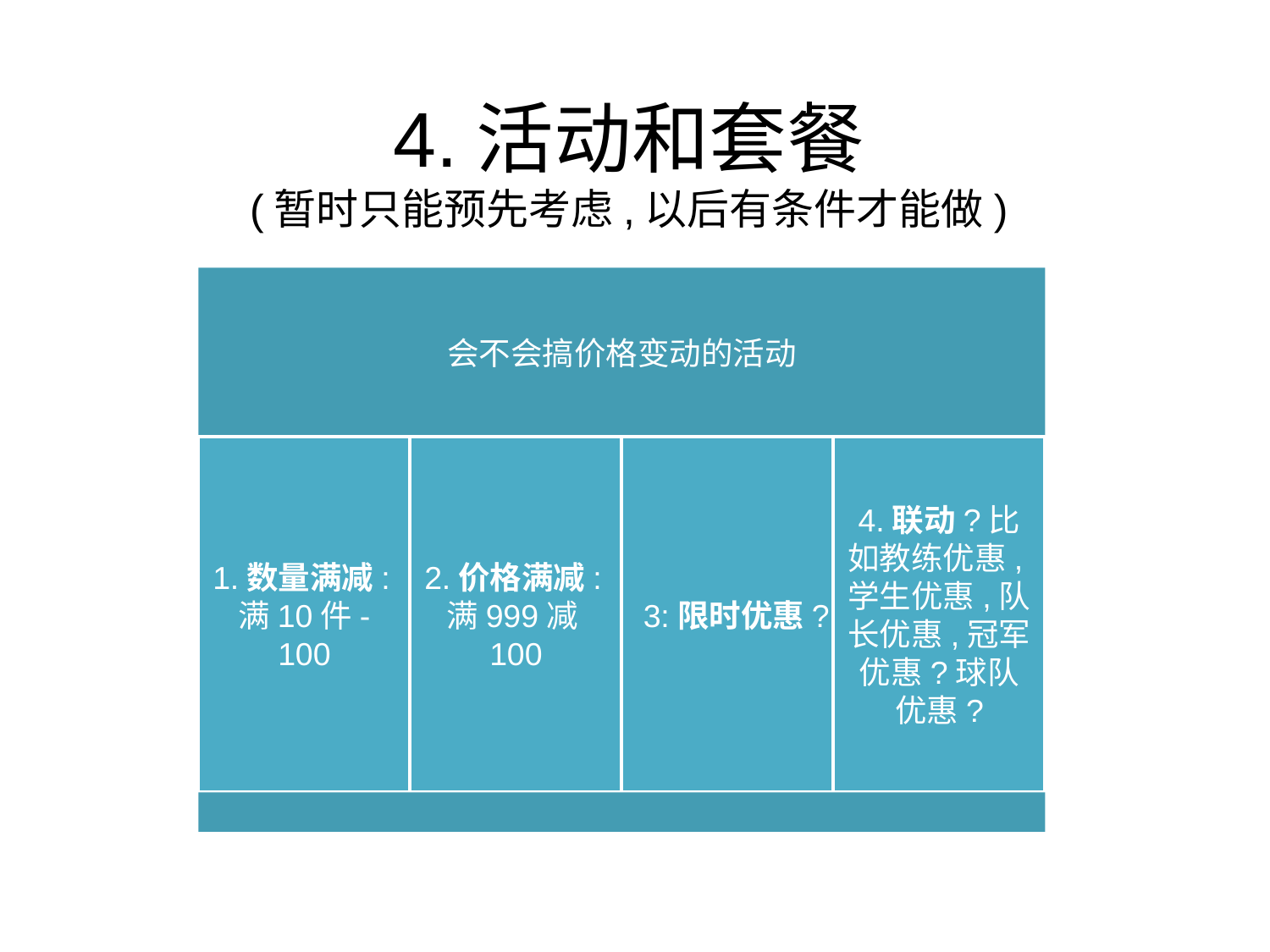

# 4.活动和套餐 (暂时只能预先考虑,以后有条件才能做)
会不会搞价格变动的活动
1.数量满减:满10件-100
2.价格满减:满999减100
3:限时优惠?